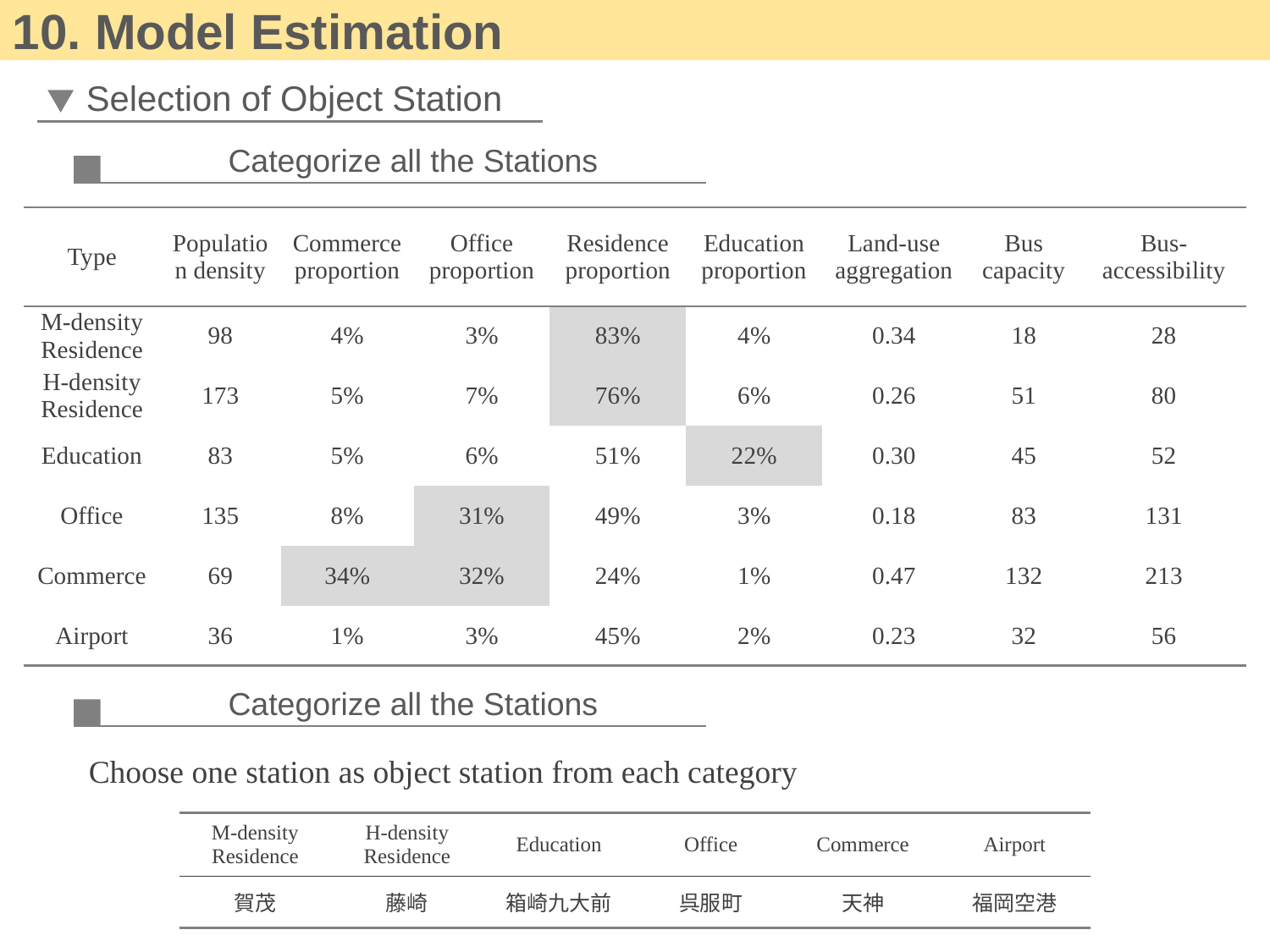

10. Model Estimation

Selection of Object Station

Categorize all the Stations

| Type | Population density | Commerce proportion | Office proportion | Residence proportion | Education proportion | Land-use aggregation | Bus capacity | Bus-accessibility |
| --- | --- | --- | --- | --- | --- | --- | --- | --- |
| M-density Residence | 98 | 4% | 3% | 83% | 4% | 0.34 | 18 | 28 |
| H-density Residence | 173 | 5% | 7% | 76% | 6% | 0.26 | 51 | 80 |
| Education | 83 | 5% | 6% | 51% | 22% | 0.30 | 45 | 52 |
| Office | 135 | 8% | 31% | 49% | 3% | 0.18 | 83 | 131 |
| Commerce | 69 | 34% | 32% | 24% | 1% | 0.47 | 132 | 213 |
| Airport | 36 | 1% | 3% | 45% | 2% | 0.23 | 32 | 56 |
Categorize all the Stations

Choose one station as object station from each category
| M-density Residence | H-density Residence | Education | Office | Commerce | Airport |
| --- | --- | --- | --- | --- | --- |
| 賀茂 | 藤崎 | 箱崎九大前 | 呉服町 | 天神 | 福岡空港 |